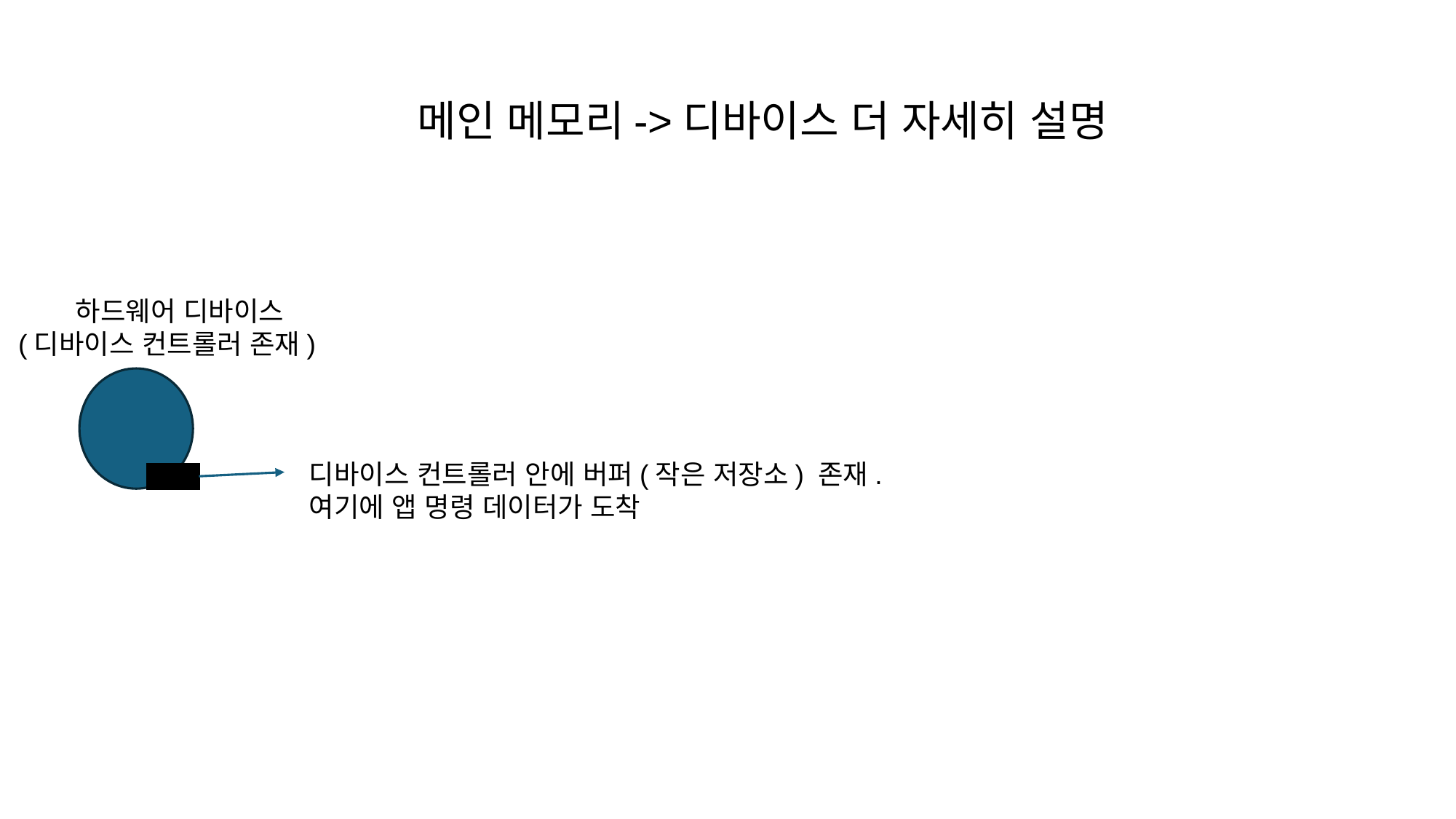

# 메인 메모리->디바이스 더 자세히 설명
하드웨어 디바이스
(디바이스 컨트롤러 존재)

디바이스 컨트롤러 안에 버퍼(작은 저장소) 존재. 여기에 앱 명령 데이터가 도착